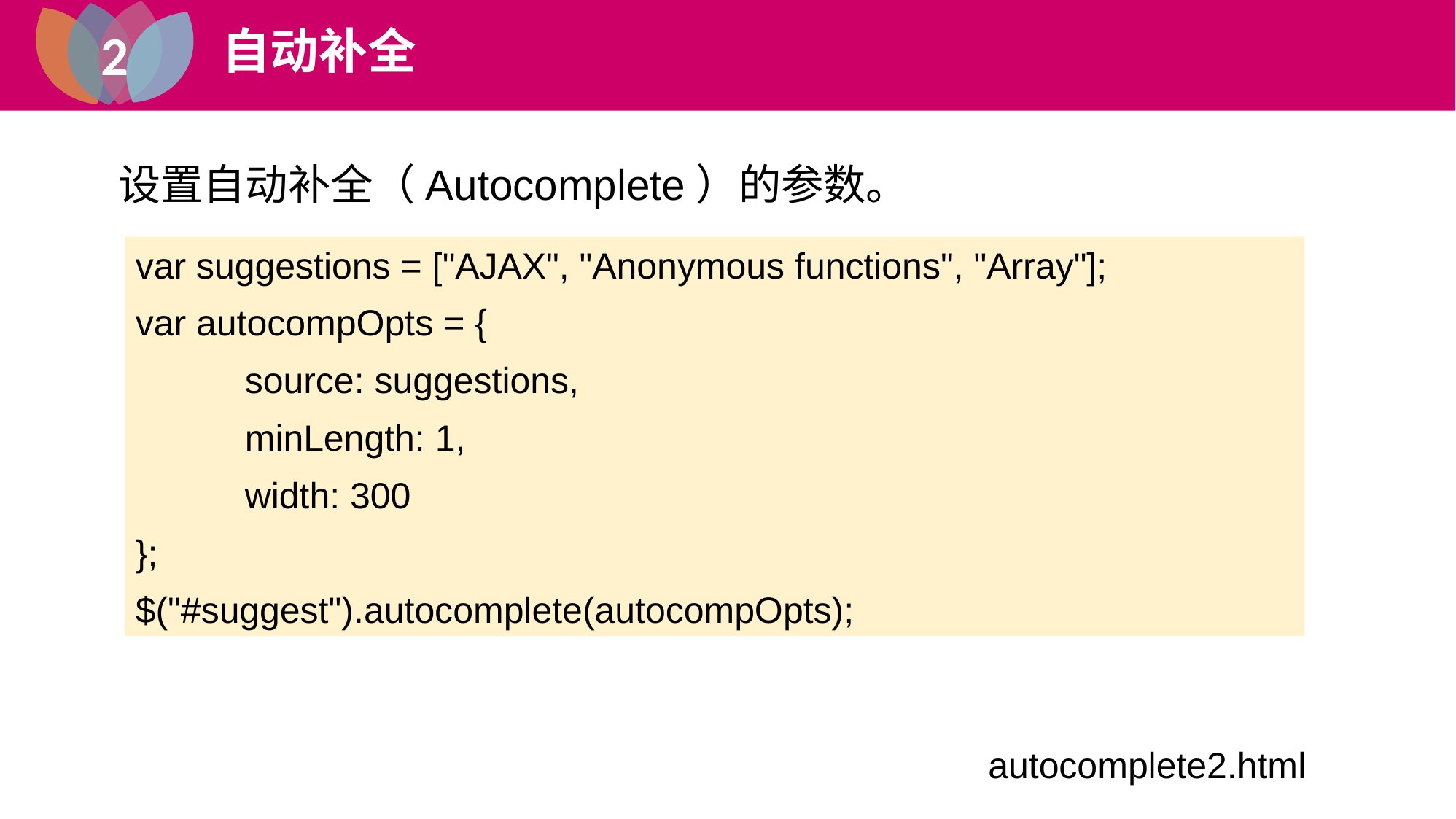

2
自动补全
2
设置自动补全（Autocomplete）的参数。
var suggestions = ["AJAX", "Anonymous functions", "Array"];
var autocompOpts = {
	source: suggestions,
	minLength: 1,
	width: 300
};
$("#suggest").autocomplete(autocompOpts);
autocomplete2.html